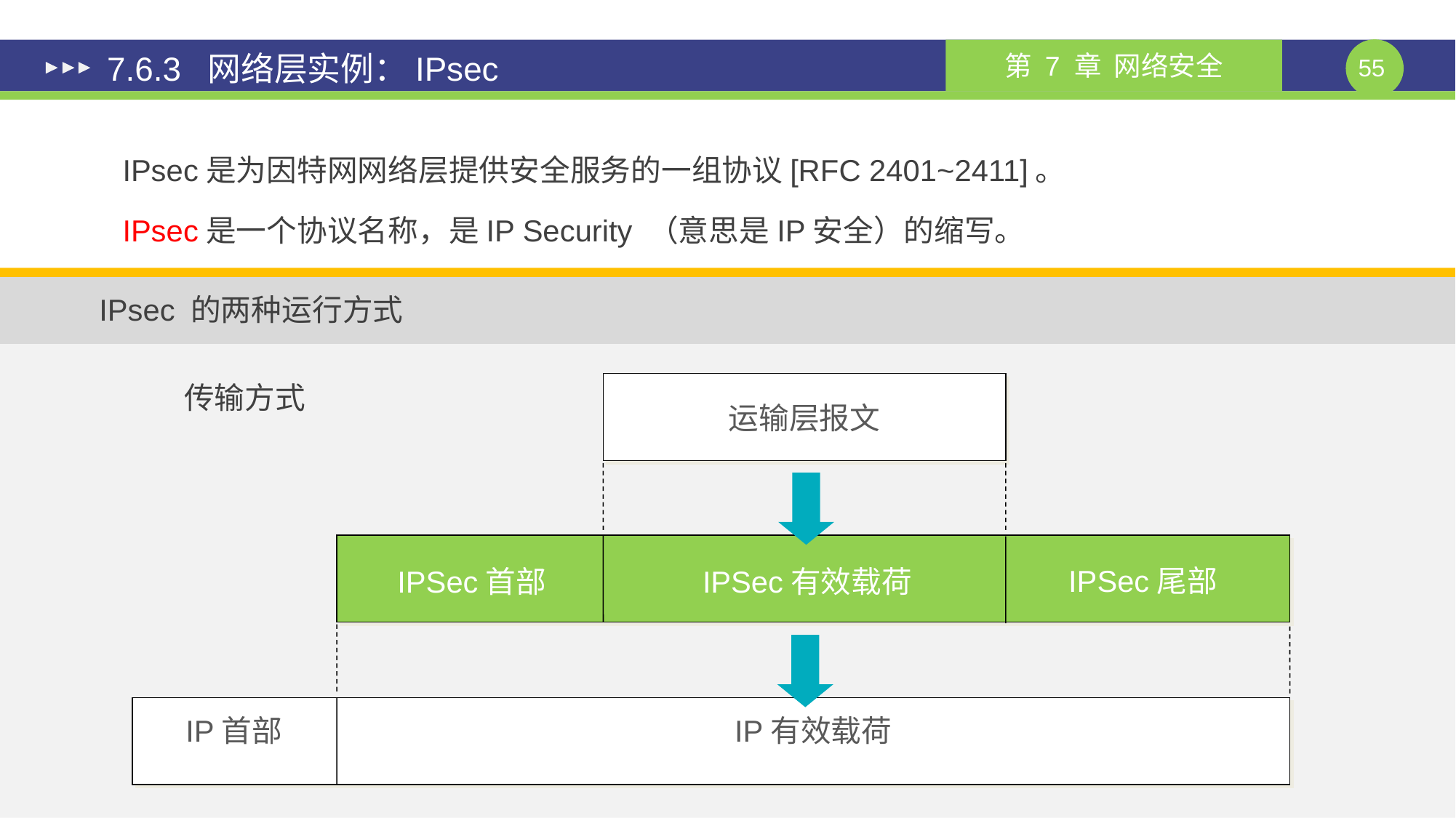

# 7.6.3  网络层实例：IPsec
IPsec是为因特网网络层提供安全服务的一组协议[RFC 2401~2411]。
IPsec是一个协议名称，是IP Security （意思是IP安全）的缩写。

IPsec 的两种运行方式

传输方式
运输层报文

IPSec尾部
IPSec首部
IPSec有效载荷

IP首部
IP有效载荷
课件制作人：谢钧  谢希仁